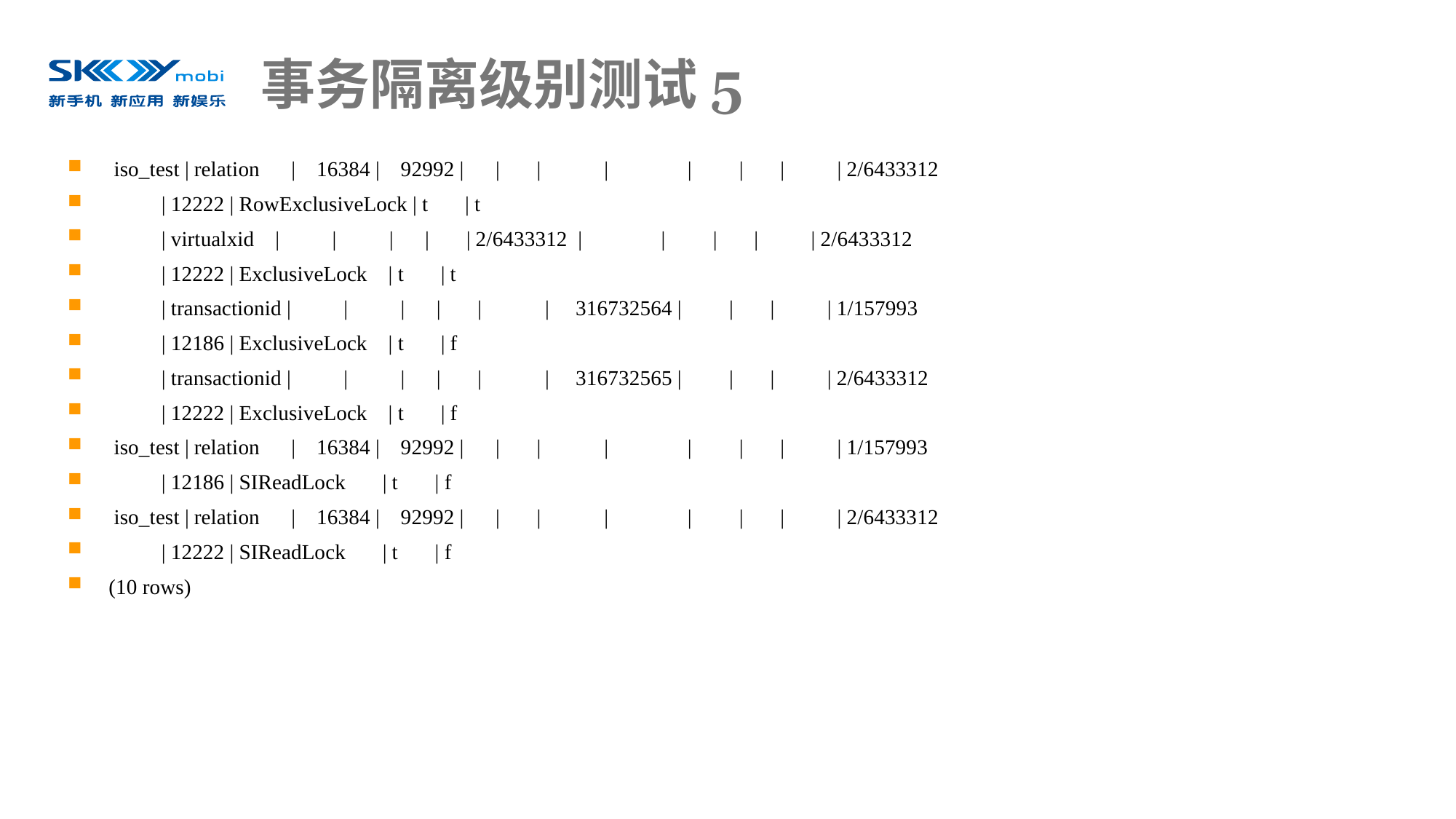

# 事务隔离级别测试5
 iso_test | relation      |    16384 |    92992 |      |       |            |               |         |       |          | 2/6433312
          | 12222 | RowExclusiveLock | t       | t
          | virtualxid    |          |          |      |       | 2/6433312  |               |         |       |          | 2/6433312
          | 12222 | ExclusiveLock    | t       | t
          | transactionid |          |          |      |       |            |     316732564 |         |       |          | 1/157993
          | 12186 | ExclusiveLock    | t       | f
          | transactionid |          |          |      |       |            |     316732565 |         |       |          | 2/6433312
          | 12222 | ExclusiveLock    | t       | f
 iso_test | relation      |    16384 |    92992 |      |       |            |               |         |       |          | 1/157993
          | 12186 | SIReadLock       | t       | f
 iso_test | relation      |    16384 |    92992 |      |       |            |               |         |       |          | 2/6433312
          | 12222 | SIReadLock       | t       | f
(10 rows)